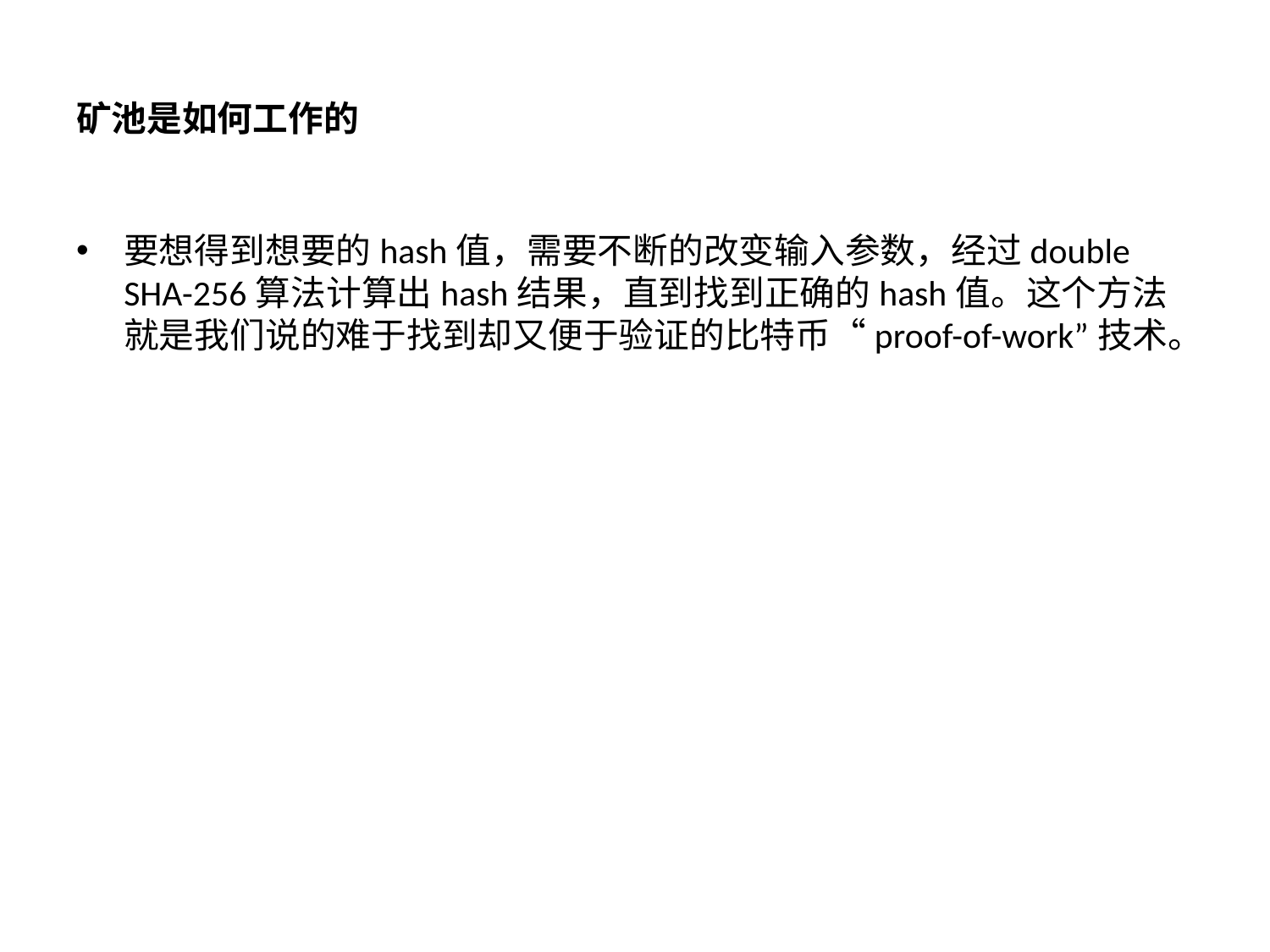

# 矿池是如何工作的
要想得到想要的hash值，需要不断的改变输入参数，经过double SHA-256算法计算出hash结果，直到找到正确的hash值。这个方法就是我们说的难于找到却又便于验证的比特币“proof-of-work”技术。